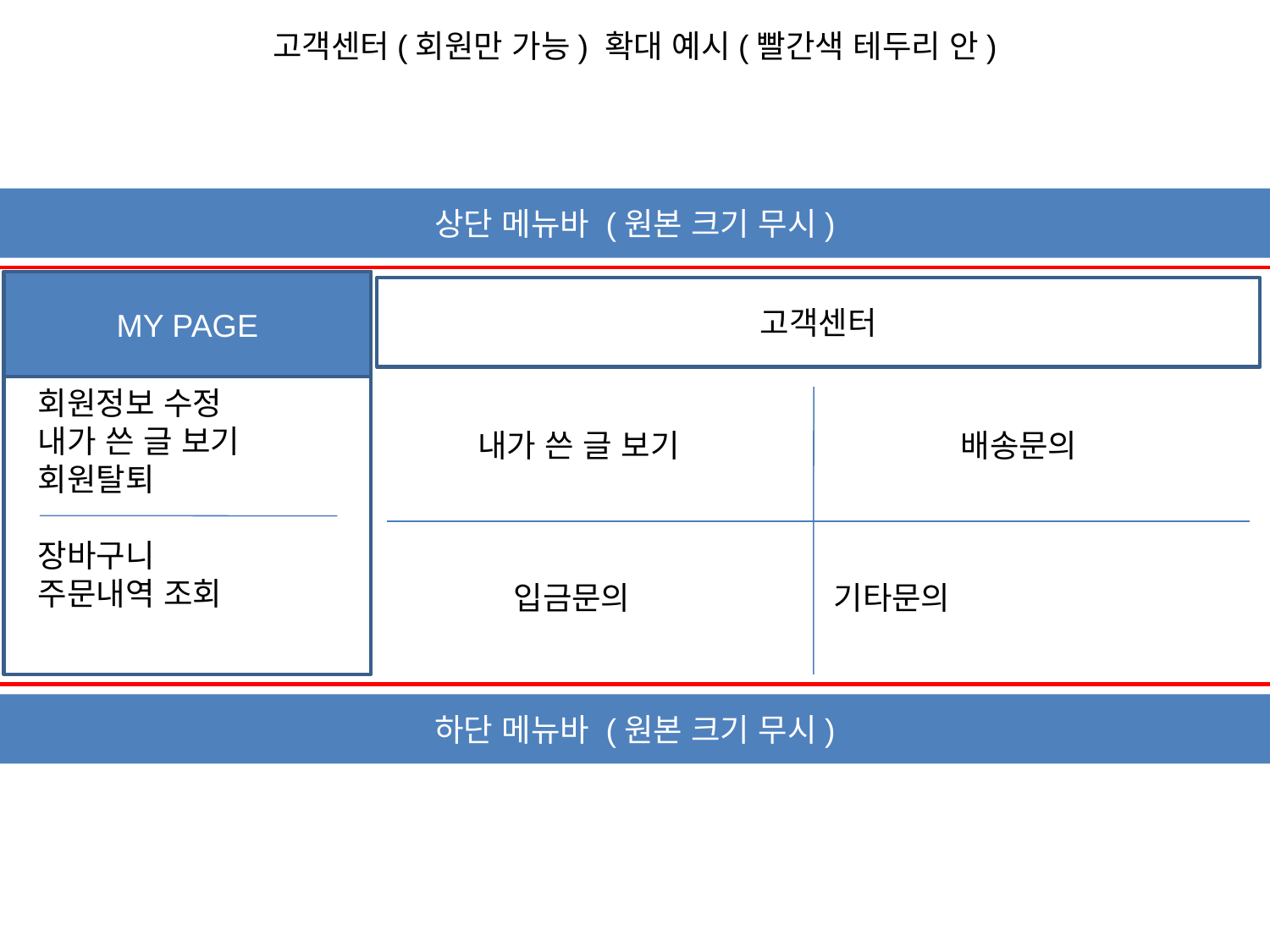

고객센터(회원만 가능) 확대 예시(빨간색 테두리 안)
상단 메뉴바 (원본 크기 무시)

MY PAGE
고객센터
  회원정보 수정
  내가 쓴 글 보기
  회원탈퇴

  장바구니
  주문내역 조회
        내가 쓴 글 보기		      배송문의

            입금문의		      기타문의
하단 메뉴바 (원본 크기 무시)